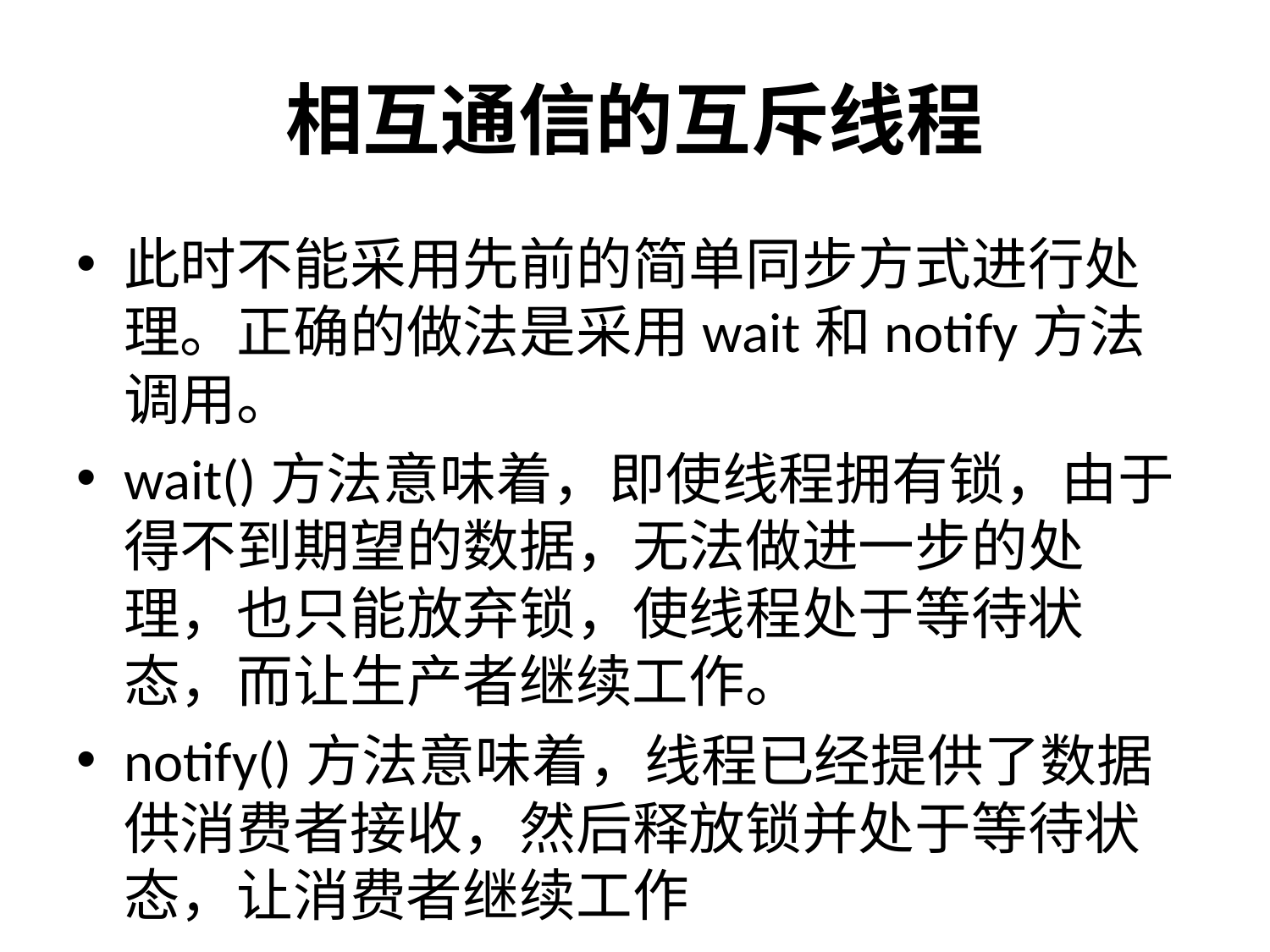

# 相互通信的互斥线程
此时不能采用先前的简单同步方式进行处理。正确的做法是采用wait和notify方法调用。
wait()方法意味着，即使线程拥有锁，由于得不到期望的数据，无法做进一步的处理，也只能放弃锁，使线程处于等待状态，而让生产者继续工作。
notify()方法意味着，线程已经提供了数据供消费者接收，然后释放锁并处于等待状态，让消费者继续工作